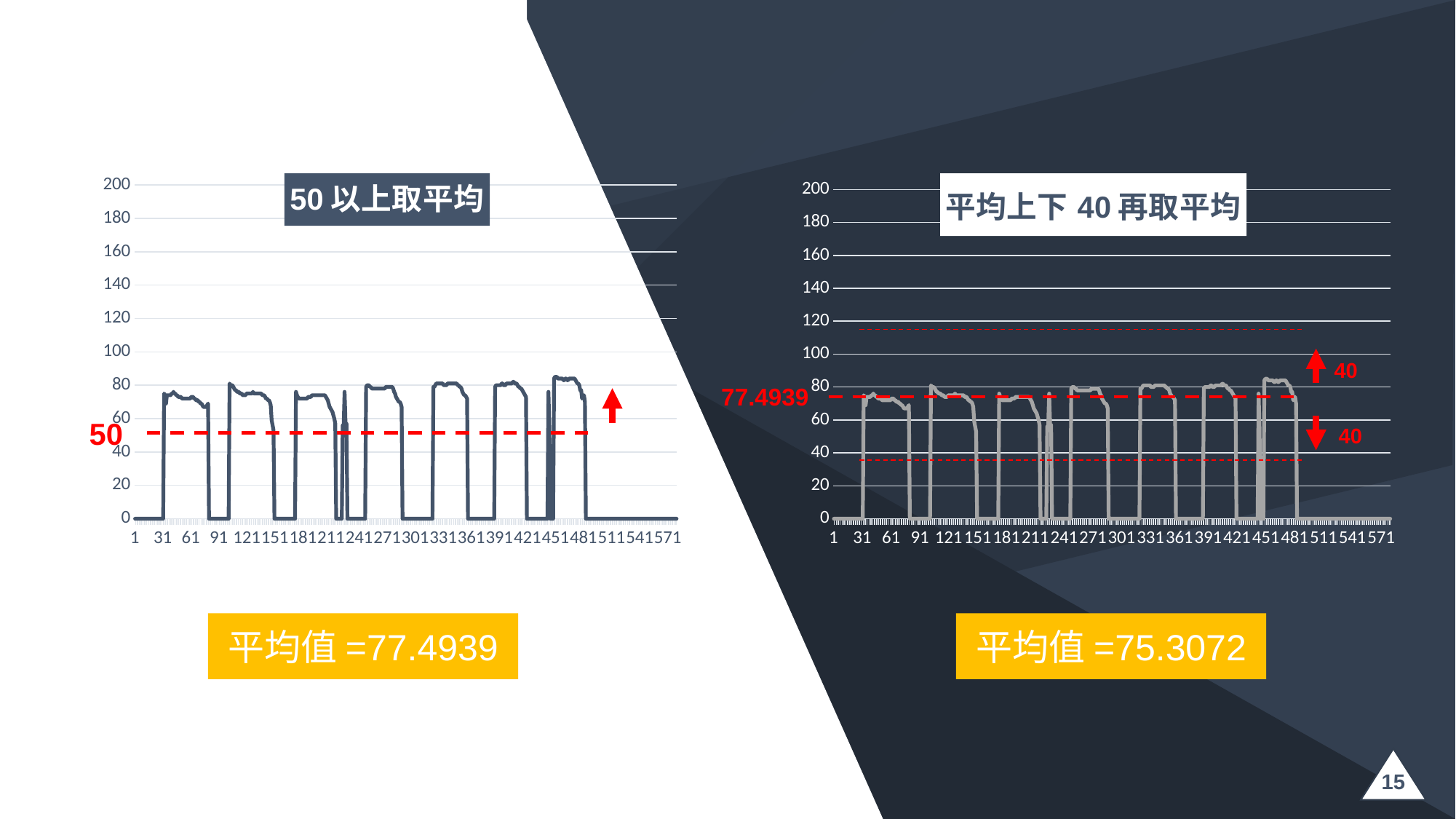

### Chart: 50以上取平均

| Category |  |
|---|---|

### Chart: 平均上下40再取平均

| Category |  |
|---|---|
40
77.4939
50
40
平均值=77.4939
平均值=75.3072

15